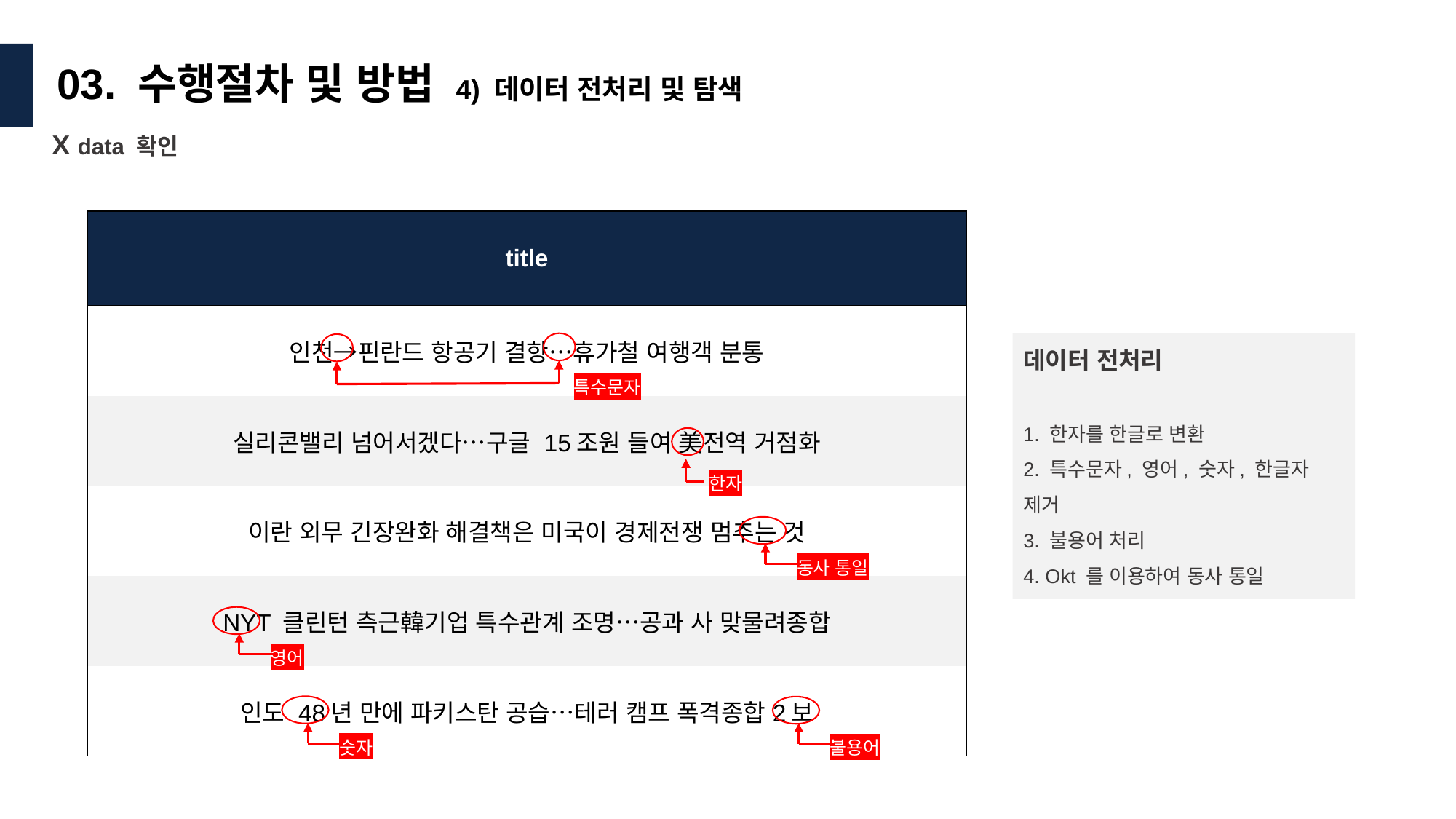

03. 수행절차 및 방법 4) 데이터 전처리 및 탐색
X data 확인
| title |
| --- |
| 인천→핀란드 항공기 결항…휴가철 여행객 분통 |
| 실리콘밸리 넘어서겠다…구글 15조원 들여 美전역 거점화 |
| 이란 외무 긴장완화 해결책은 미국이 경제전쟁 멈추는 것 |
| NYT 클린턴 측근韓기업 특수관계 조명…공과 사 맞물려종합 |
| 인도 48년 만에 파키스탄 공습…테러 캠프 폭격종합2보 |

데이터 전처리
1. 한자를 한글로 변환
2. 특수문자, 영어, 숫자, 한글자 제거
3. 불용어 처리
4. Okt 를 이용하여 동사 통일

특수문자

한자

동사 통일

영어

숫자

불용어